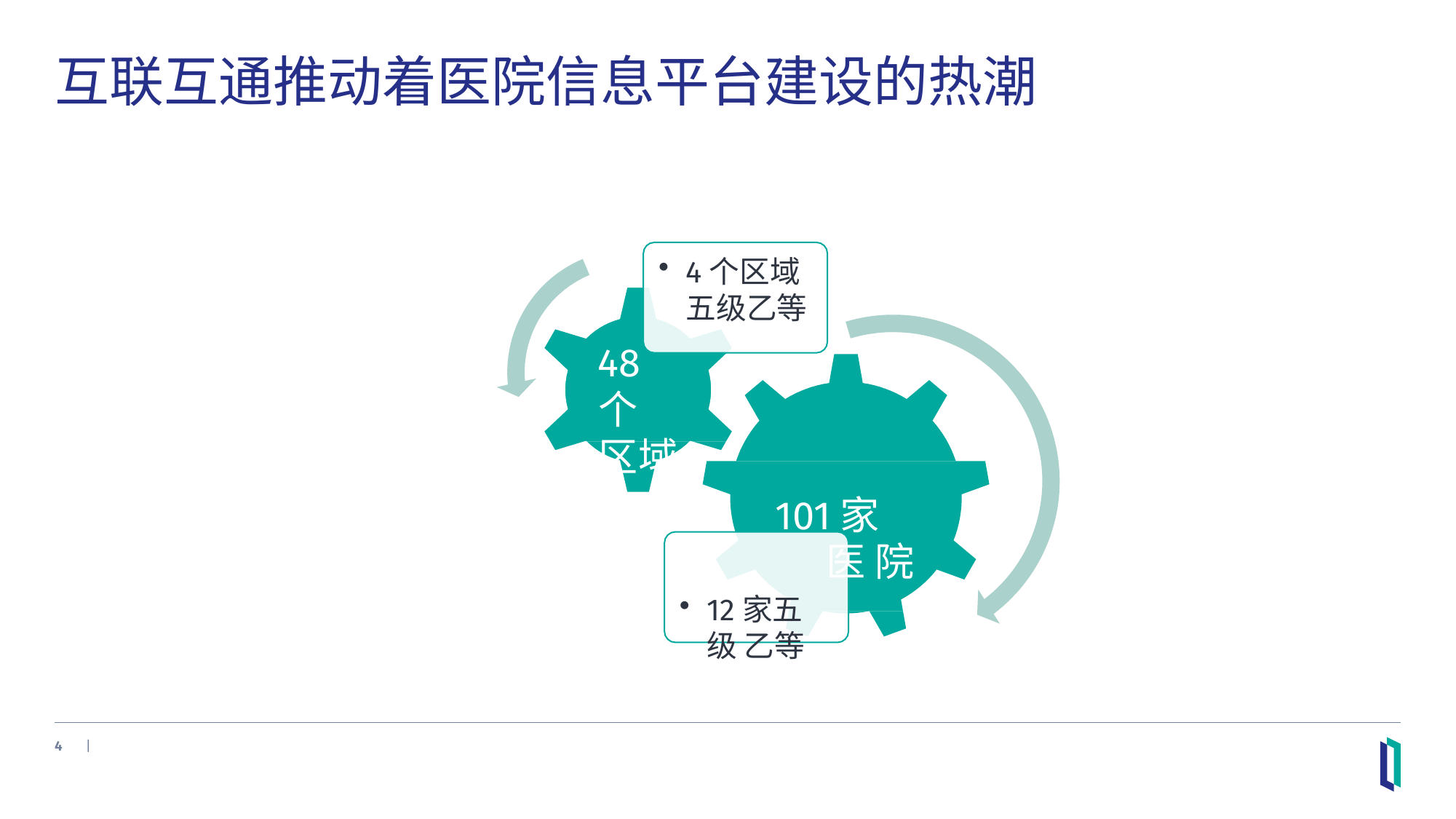

# 互联互通推动着医院信息平台建设的热潮

4个区域
五级乙等
48个 区域
101家医 院
12家五级 乙等

4
|